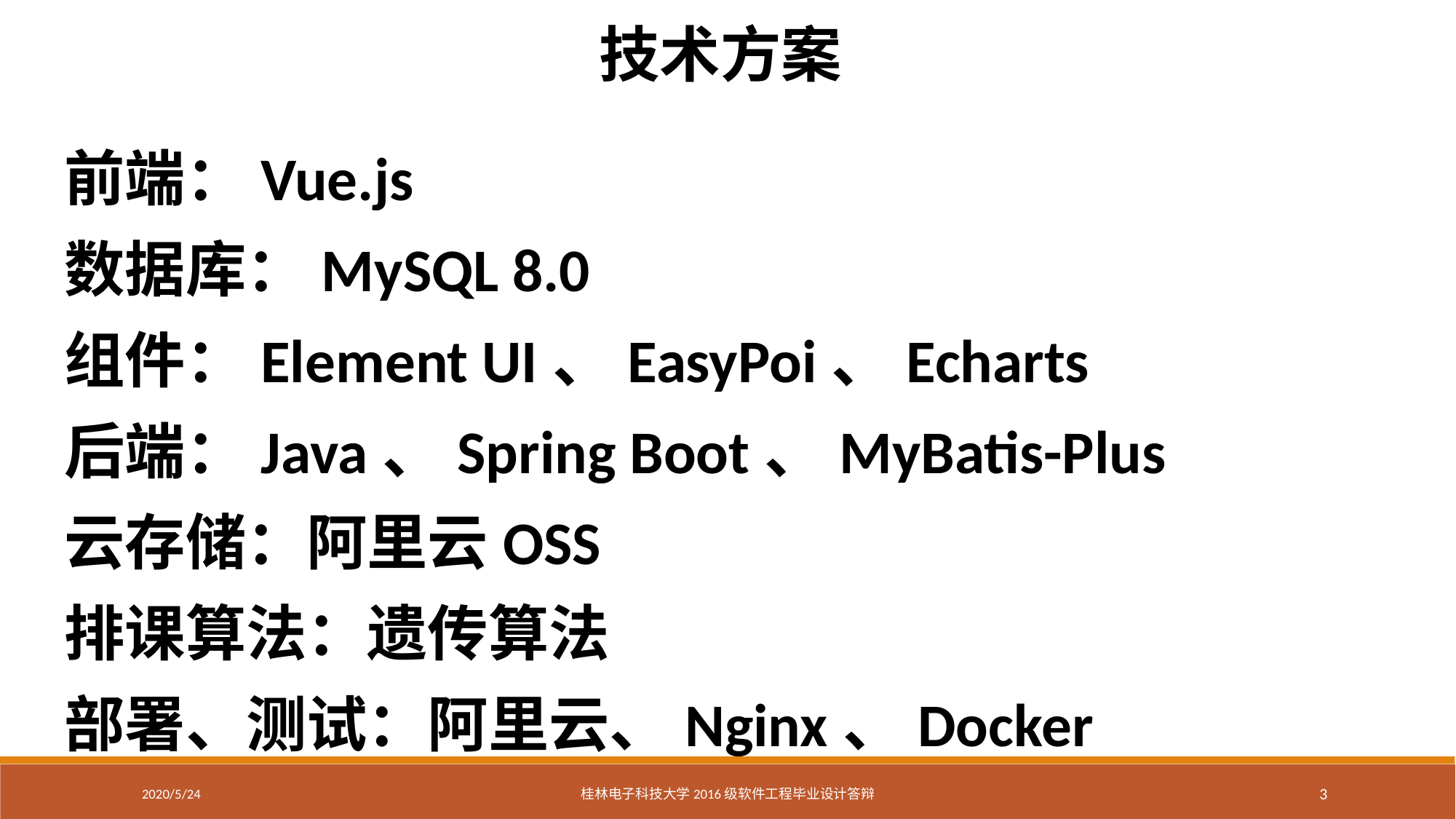

技术方案

前端：Vue.js
数据库：MySQL 8.0
组件：Element UI、EasyPoi、Echarts
后端：Java、Spring Boot、MyBatis-Plus
云存储：阿里云OSS
排课算法：遗传算法
部署、测试：阿里云、Nginx、Docker
2020/5/24
桂林电子科技大学2016级软件工程毕业设计答辩
3